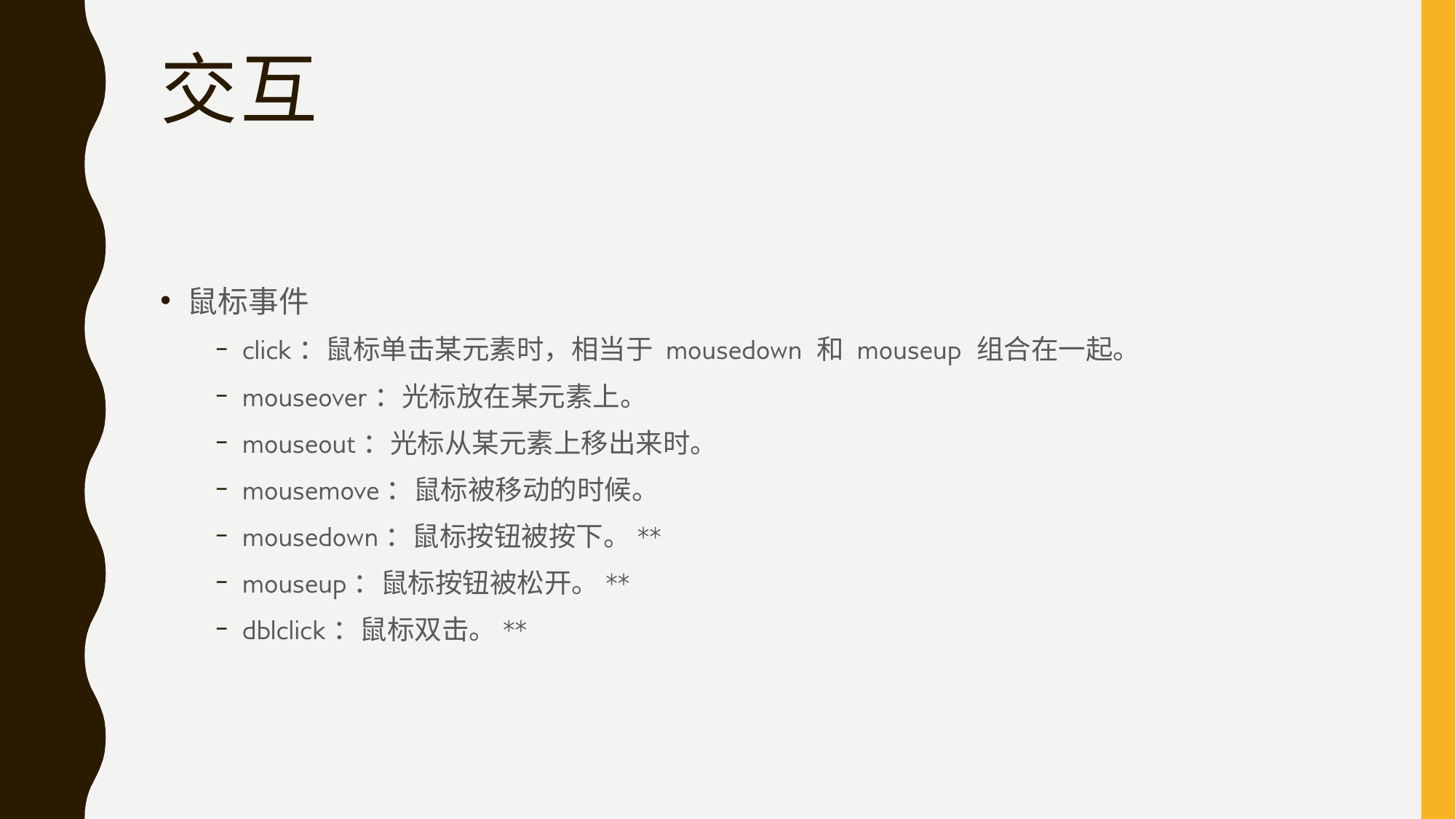

# 交互
鼠标事件
click：鼠标单击某元素时，相当于 mousedown 和 mouseup 组合在一起。
mouseover：光标放在某元素上。
mouseout：光标从某元素上移出来时。
mousemove：鼠标被移动的时候。
mousedown：鼠标按钮被按下。**
mouseup：鼠标按钮被松开。**
dblclick：鼠标双击。**